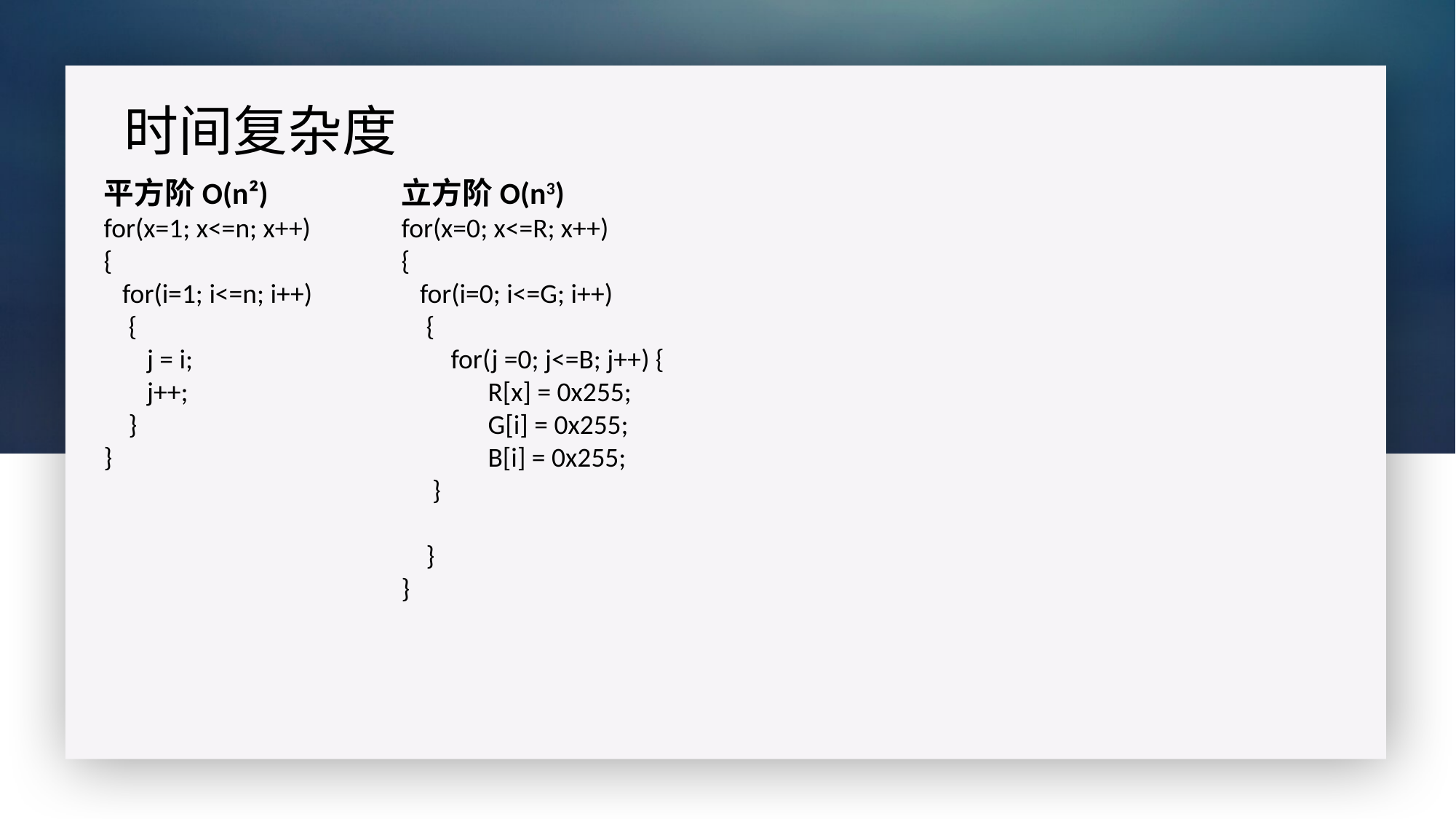

时间复杂度
平方阶O(n²)
for(x=1; x<=n; x++)
{
   for(i=1; i<=n; i++)
    {
       j = i;
       j++;
    }
}
立方阶O(n3)
for(x=0; x<=R; x++)
{
   for(i=0; i<=G; i++)
    {
        for(j =0; j<=B; j++) {
              R[x] = 0x255;
              G[i] = 0x255;
              B[i] = 0x255;
     }

    }
}